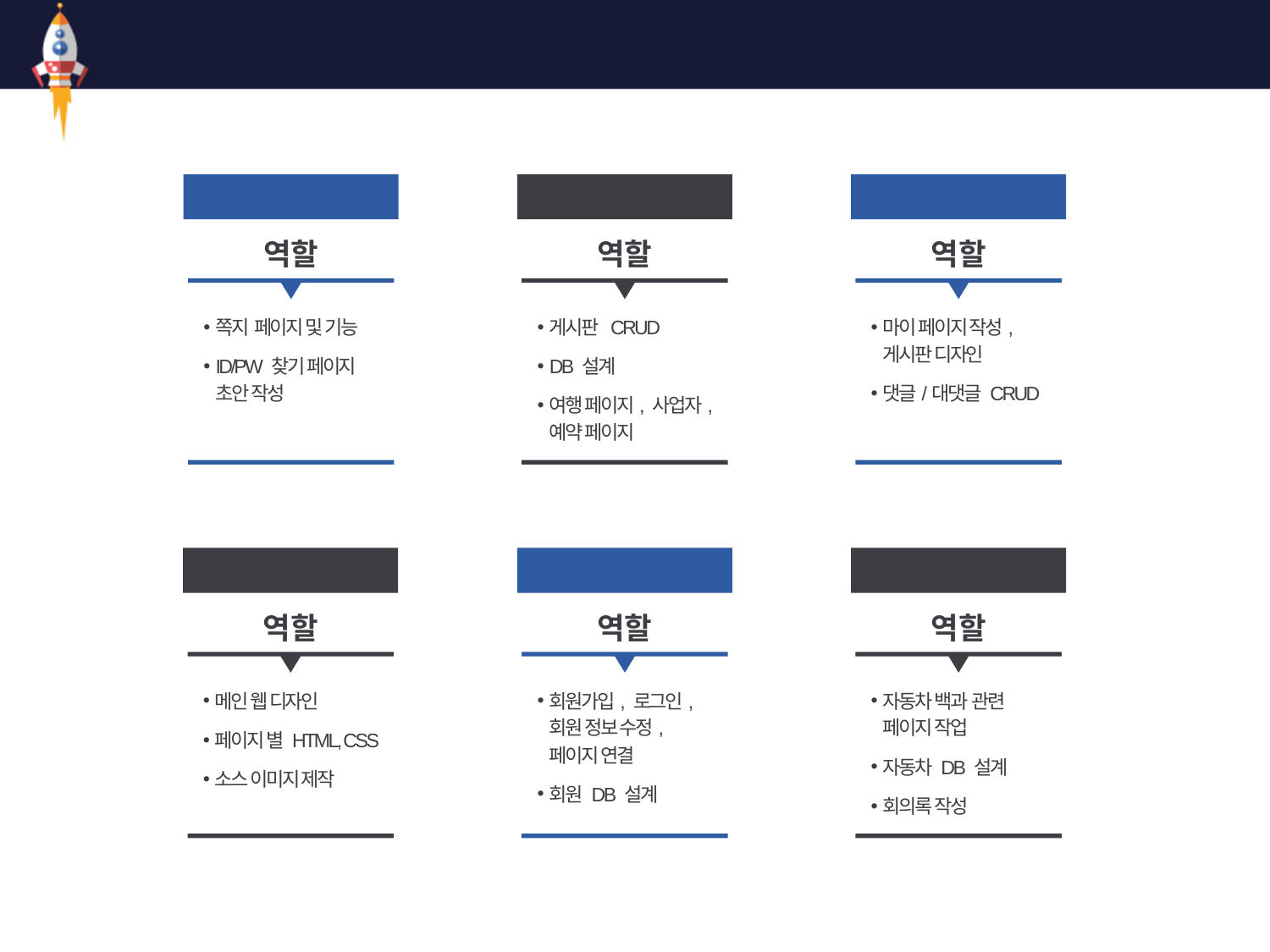

# 프로젝트 개요 - 팀원 소개
김성범
역할

쪽지  페이지 및 기능
ID/PW 찾기 페이지 초안 작성

문현희
역할

게시판  CRUD
DB 설계
여행 페이지, 사업자, 예약 페이지

안성현
역할

마이 페이지 작성, 게시판 디자인
댓글/대댓글 CRUD

윤한성
역할

메인 웹 디자인
페이지 별 HTML, CSS
소스 이미지 제작

정승연
역할

회원가입, 로그인, 회원 정보 수정, 페이지 연결
회원 DB 설계

정효빈
역할

자동차 백과 관련 페이지 작업
자동차 DB 설계
회의록 작성